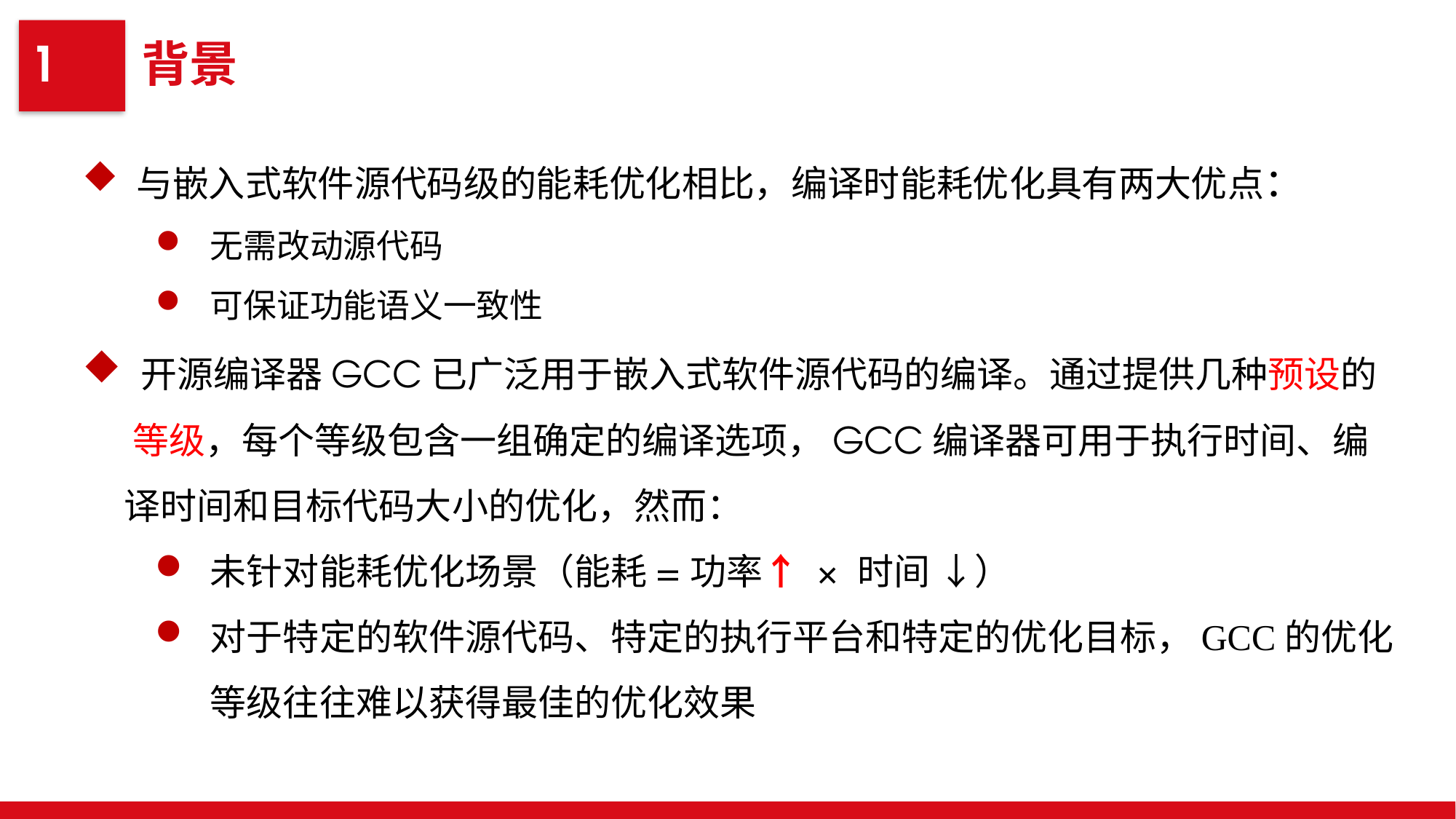

背景
1
 与嵌入式软件源代码级的能耗优化相比，编译时能耗优化具有两大优点：
无需改动源代码
可保证功能语义一致性
 开源编译器GCC已广泛用于嵌入式软件源代码的编译。通过提供几种预设的
     等级，每个等级包含一组确定的编译选项，GCC编译器可用于执行时间、编
    译时间和目标代码大小的优化，然而：
未针对能耗优化场景（能耗=功率↑ × 时间 ↓）
对于特定的软件源代码、特定的执行平台和特定的优化目标，GCC的优化等级往往难以获得最佳的优化效果